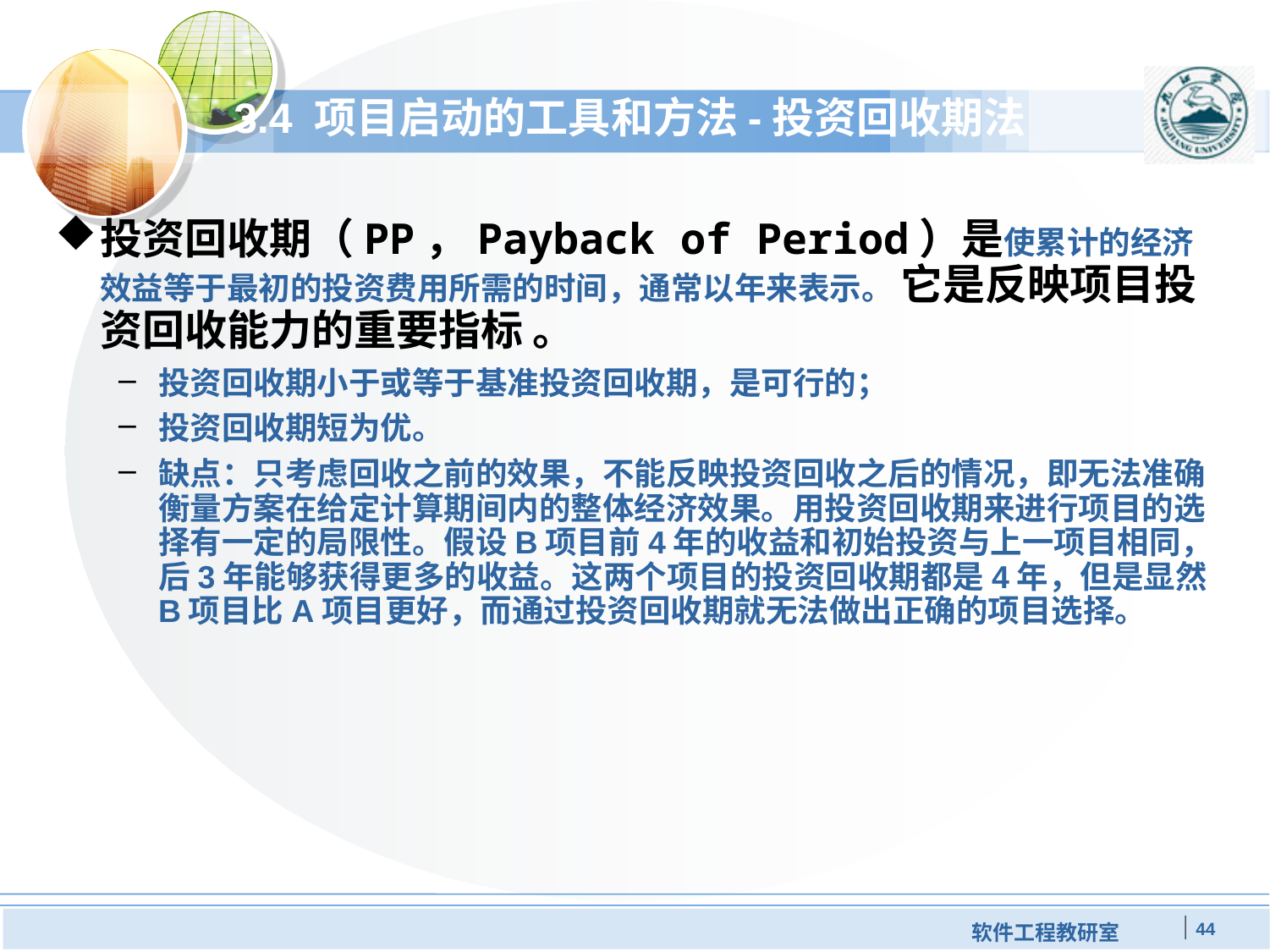

# 3.4 项目启动的工具和方法-投资回收期法
投资回收期（PP，Payback of Period）是使累计的经济效益等于最初的投资费用所需的时间，通常以年来表示。 它是反映项目投资回收能力的重要指标 。
投资回收期小于或等于基准投资回收期，是可行的；
投资回收期短为优。
缺点：只考虑回收之前的效果，不能反映投资回收之后的情况，即无法准确衡量方案在给定计算期间内的整体经济效果。用投资回收期来进行项目的选择有一定的局限性。假设B项目前4年的收益和初始投资与上一项目相同，后3年能够获得更多的收益。这两个项目的投资回收期都是4年，但是显然B项目比A项目更好，而通过投资回收期就无法做出正确的项目选择。